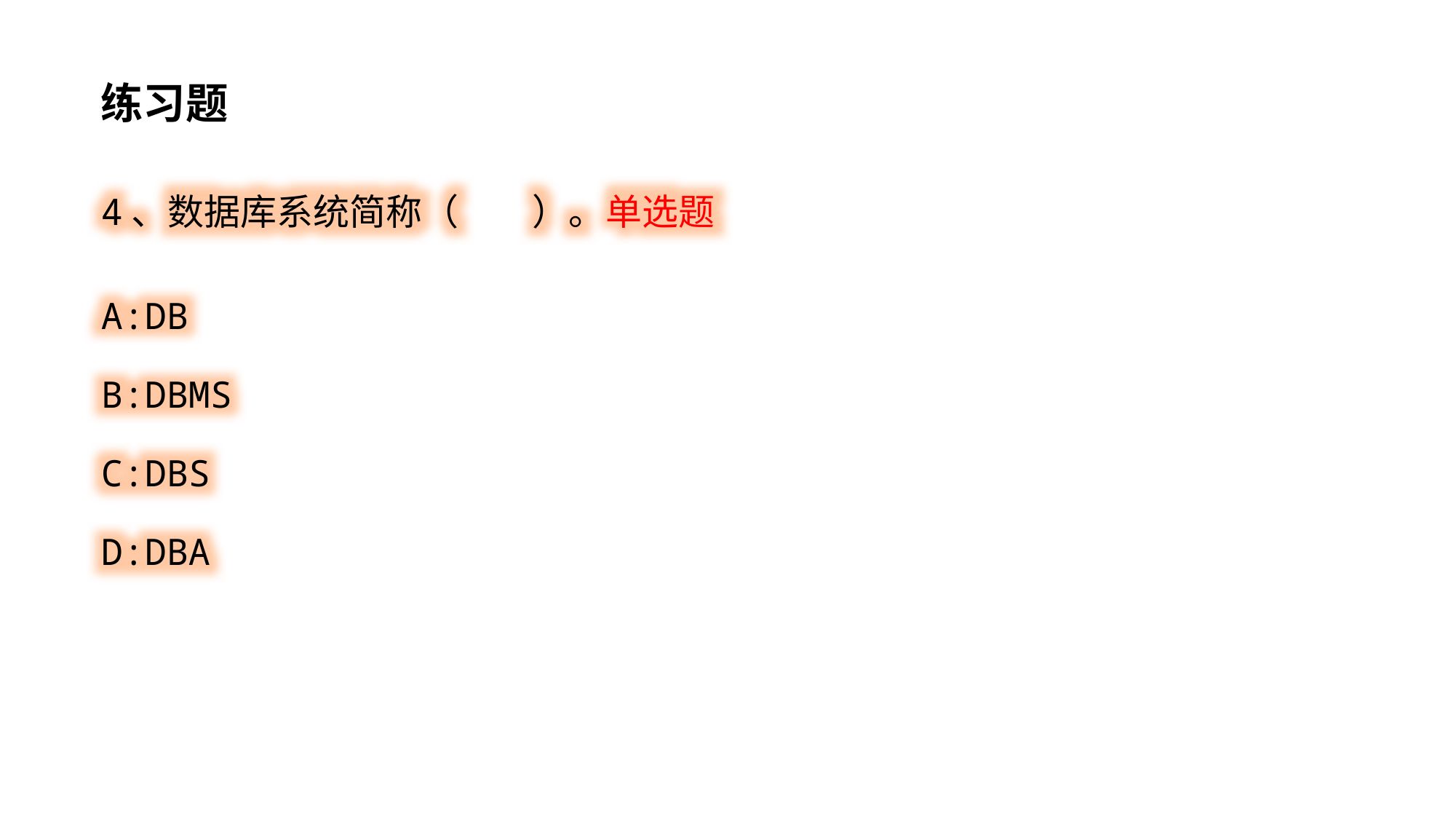

练习题
4、数据库系统简称（         ）。单选题

A:DB

B:DBMS

C:DBS

D:DBA